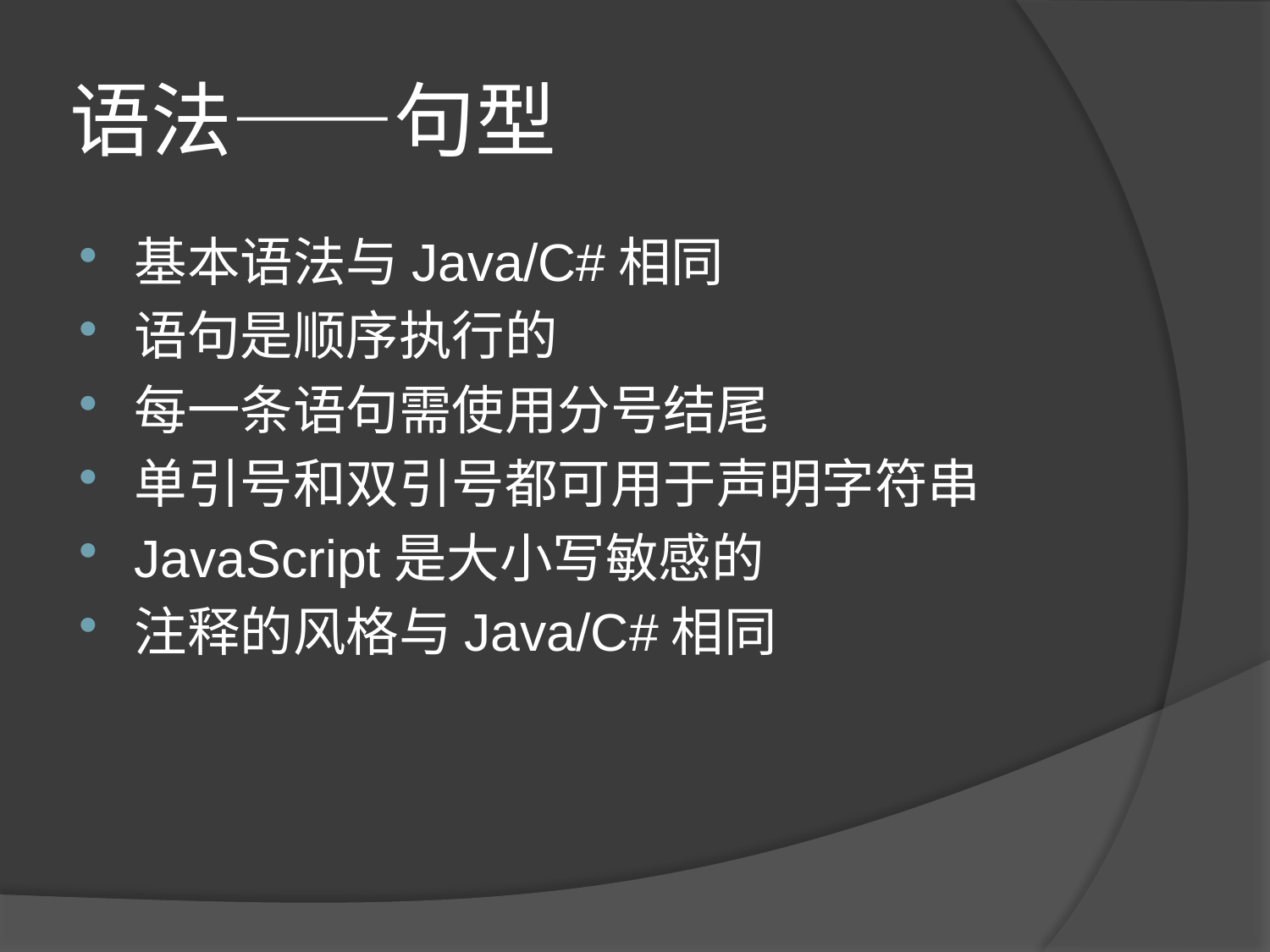

# 语法——句型
基本语法与Java/C#相同
语句是顺序执行的
每一条语句需使用分号结尾
单引号和双引号都可用于声明字符串
JavaScript是大小写敏感的
注释的风格与Java/C#相同